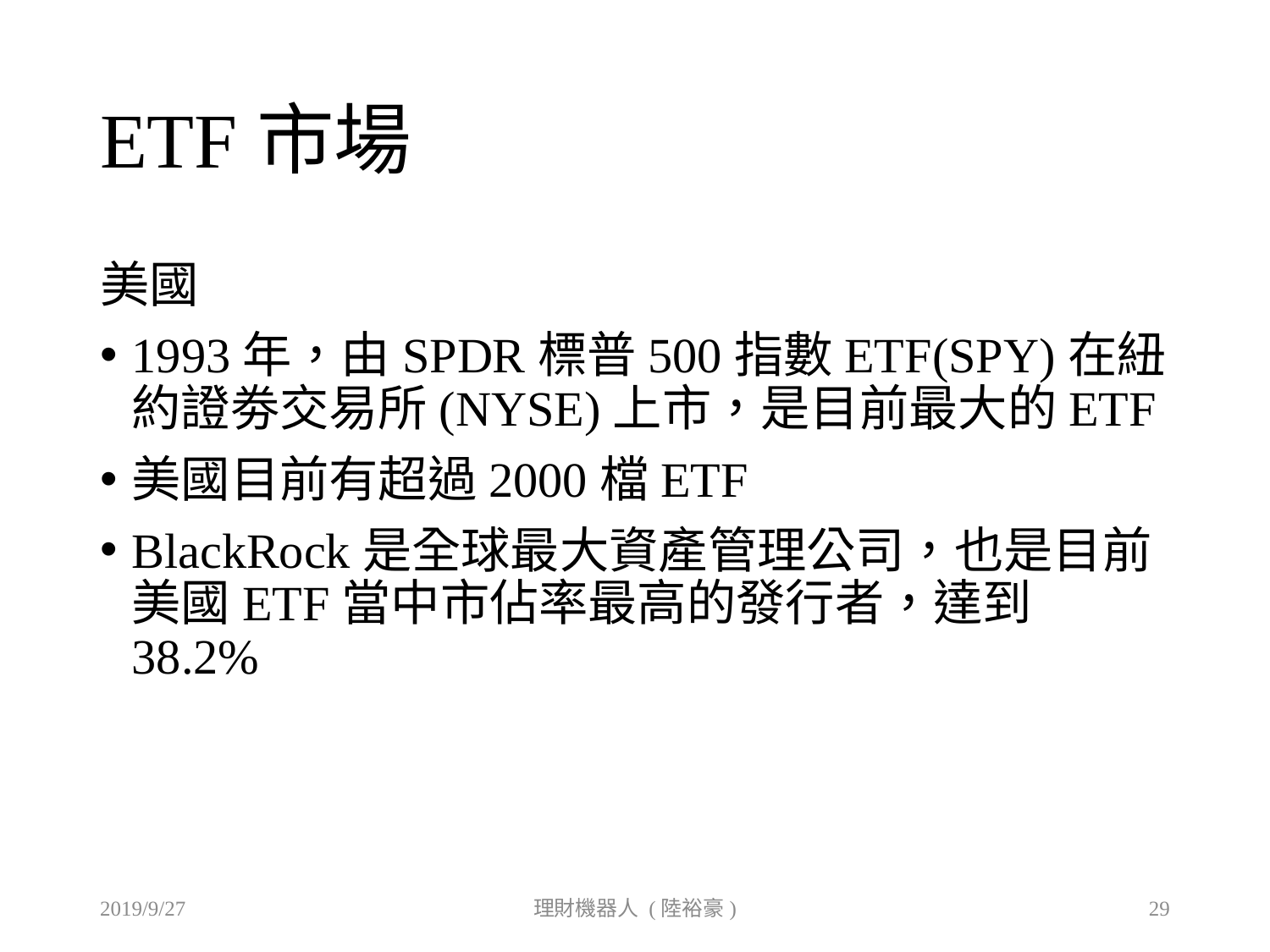

# ETF市場
美國
1993年，由SPDR標普500指數ETF(SPY)在紐約證劵交易所(NYSE)上市，是目前最大的ETF
美國目前有超過2000檔ETF
BlackRock是全球最大資產管理公司，也是目前美國ETF當中市佔率最高的發行者，達到38.2%
2019/9/27
理財機器人 (陸裕豪)
29